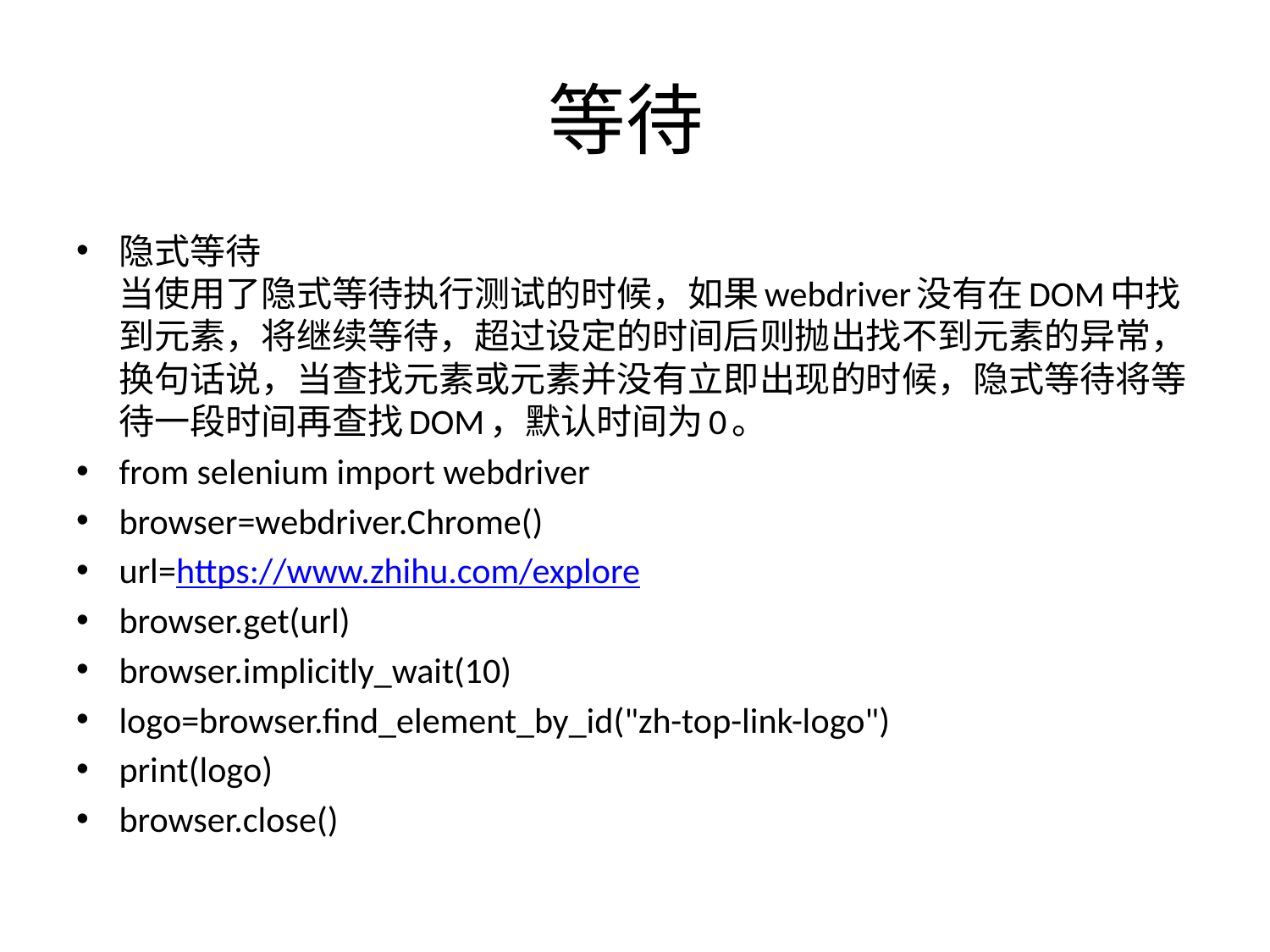

# 等待
隐式等待 
当使用了隐式等待执行测试的时候，如果webdriver没有在DOM中找到元素，将继续等待，超过设定的时间后则抛出找不到元素的异常，换句话说，当查找元素或元素并没有立即出现的时候，隐式等待将等待一段时间再查找DOM，默认时间为0。
from selenium import webdriver
browser=webdriver.Chrome()
url=https://www.zhihu.com/explore
browser.get(url)
browser.implicitly_wait(10)
logo=browser.find_element_by_id("zh-top-link-logo")
print(logo)
browser.close()